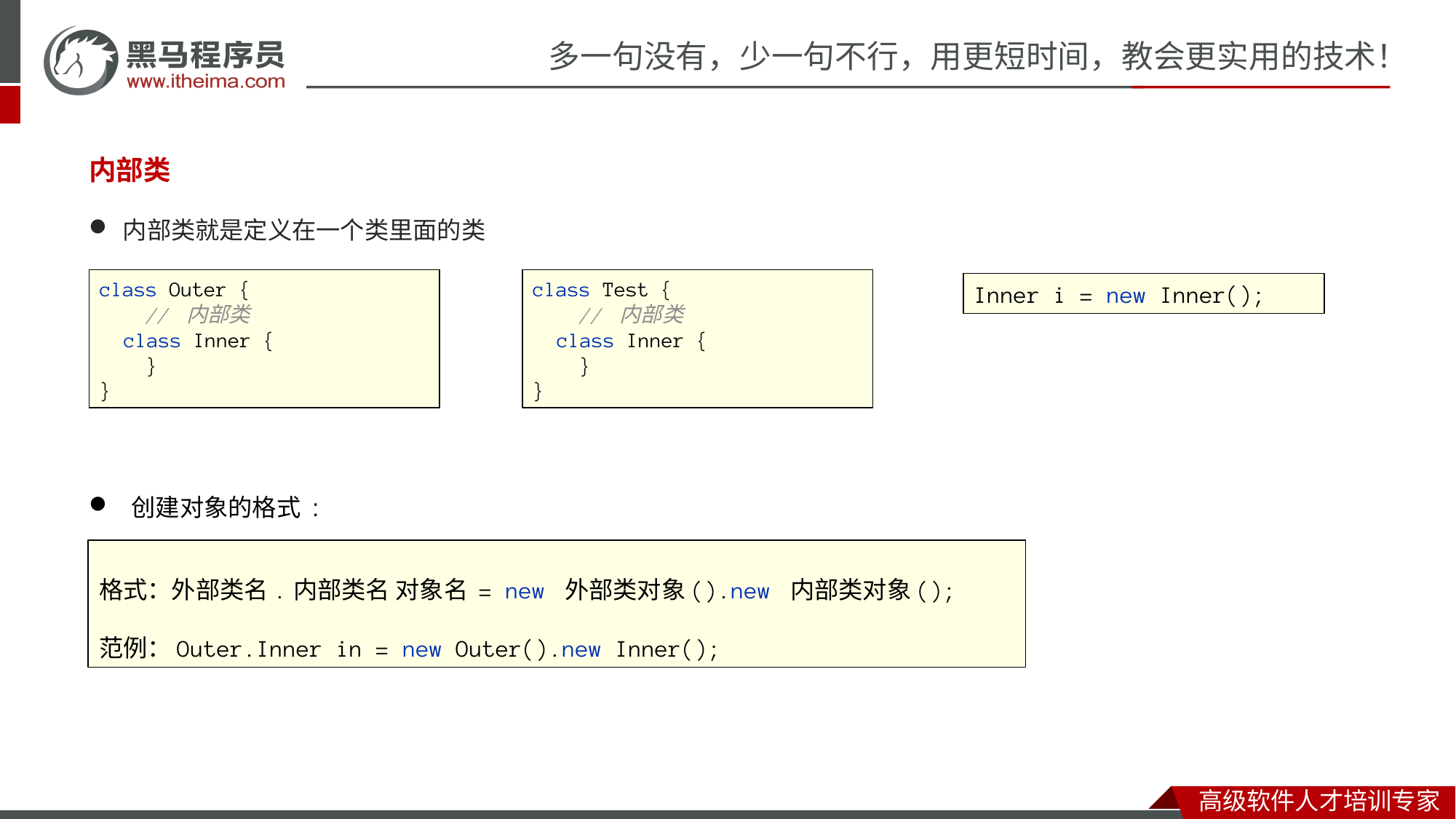

内部类
内部类就是定义在一个类里面的类

class Outer {
    // 内部类
    class Inner {
    }
}
class Test {
    // 内部类
    class Inner {
    }
}
Inner i = new Inner();
创建对象的格式 :
格式：外部类名.内部类名 对象名 = new 外部类对象().new 内部类对象();
范例：Outer.Inner in = new Outer().new Inner();